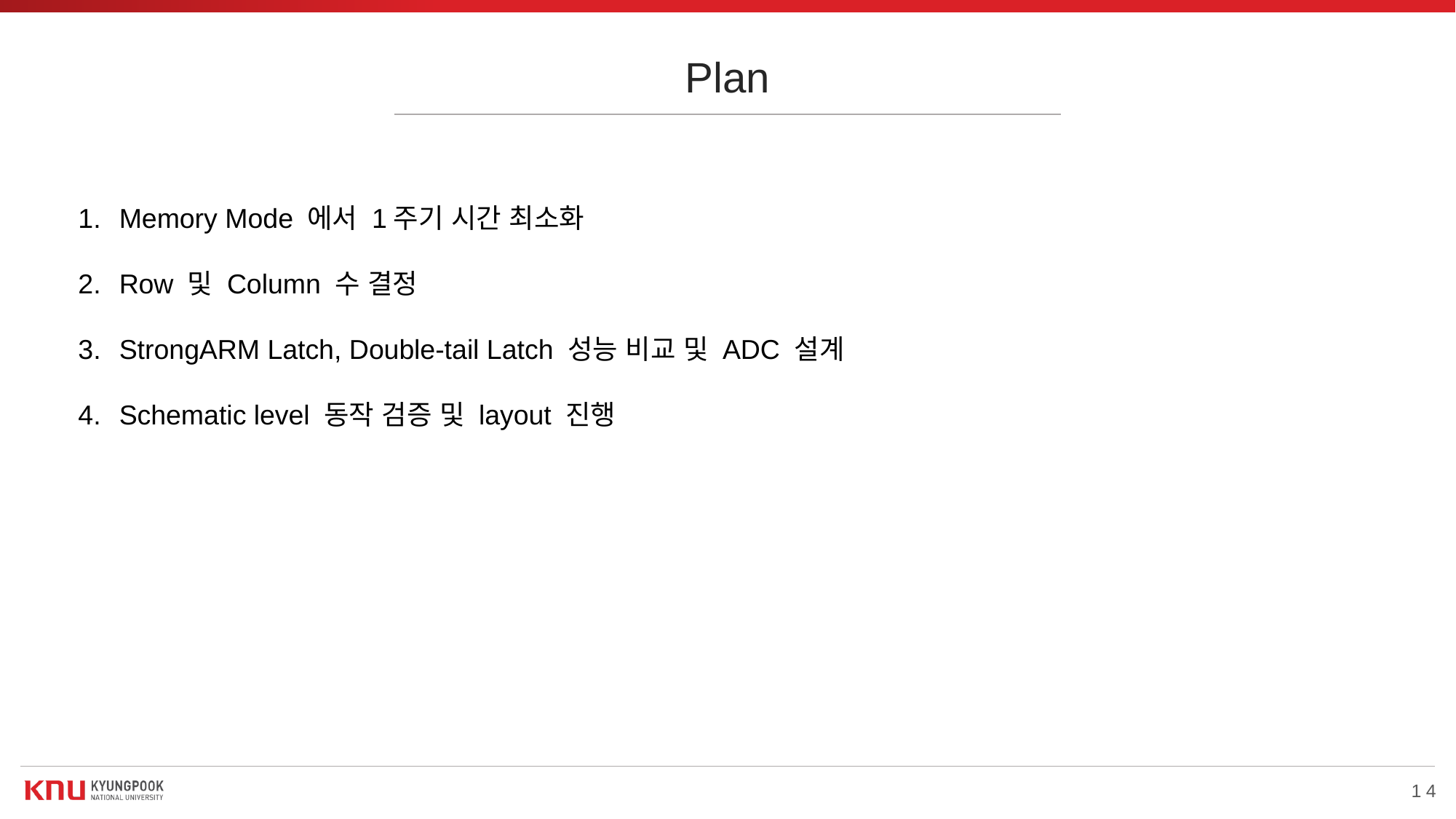

Plan

Memory Mode 에서 1주기 시간 최소화

Row 및 Column 수 결정

StrongARM Latch, Double-tail Latch 성능 비교 및 ADC 설계

Schematic level 동작 검증 및 layout 진행

14